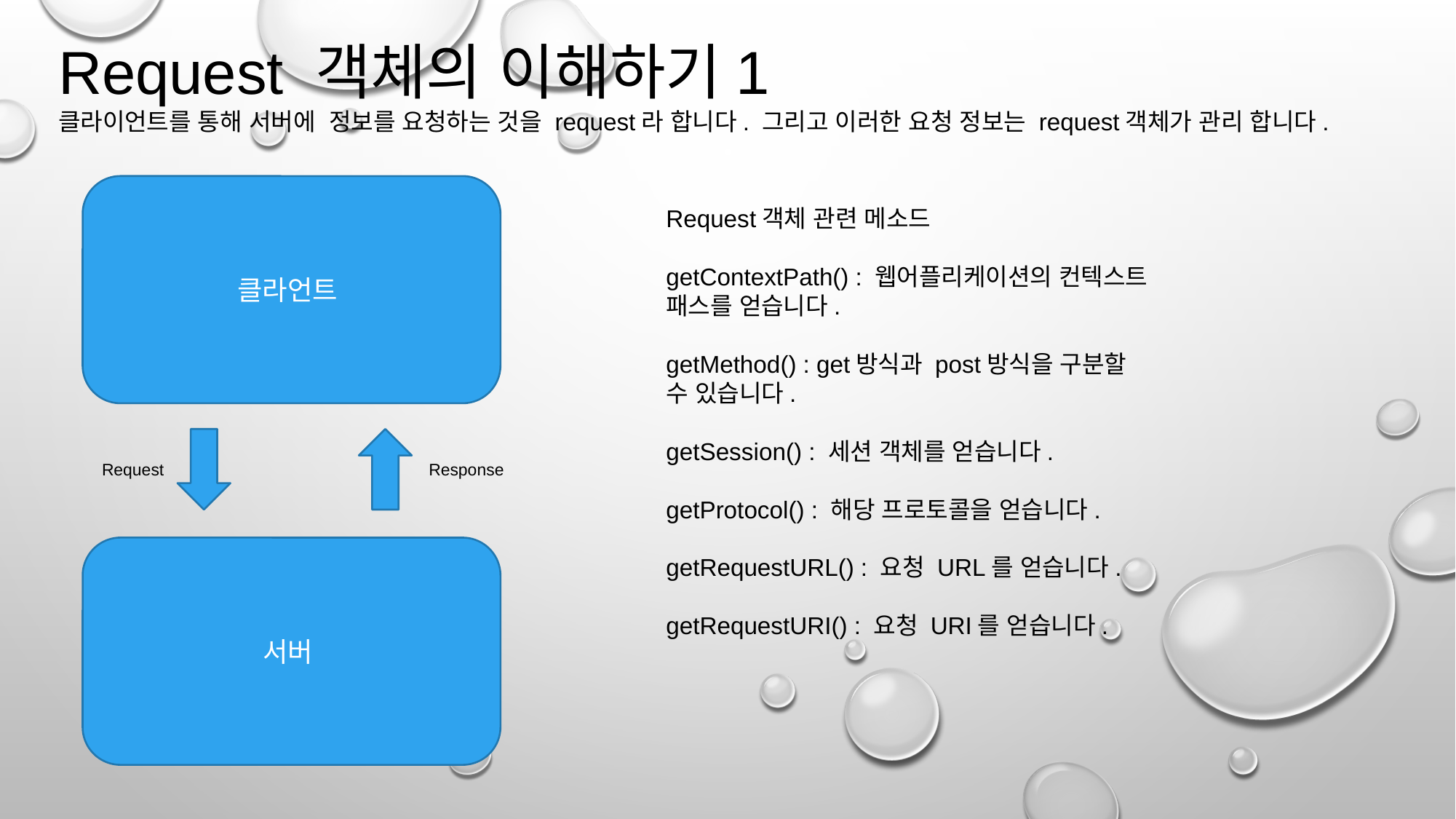

Request 객체의 이해하기1
클라이언트를 통해 서버에  정보를 요청하는 것을 request라 합니다. 그리고 이러한 요청 정보는 request객체가 관리 합니다.
클라언트
Request객체 관련 메소드

getContextPath() : 웹어플리케이션의 컨텍스트 패스를 얻습니다.

getMethod() : get방식과 post방식을 구분할 수 있습니다.

getSession() : 세션 객체를 얻습니다.

getProtocol() : 해당 프로토콜을 얻습니다.

getRequestURL() : 요청 URL를 얻습니다.

getRequestURI() : 요청 URI를 얻습니다.

Request
Response
서버